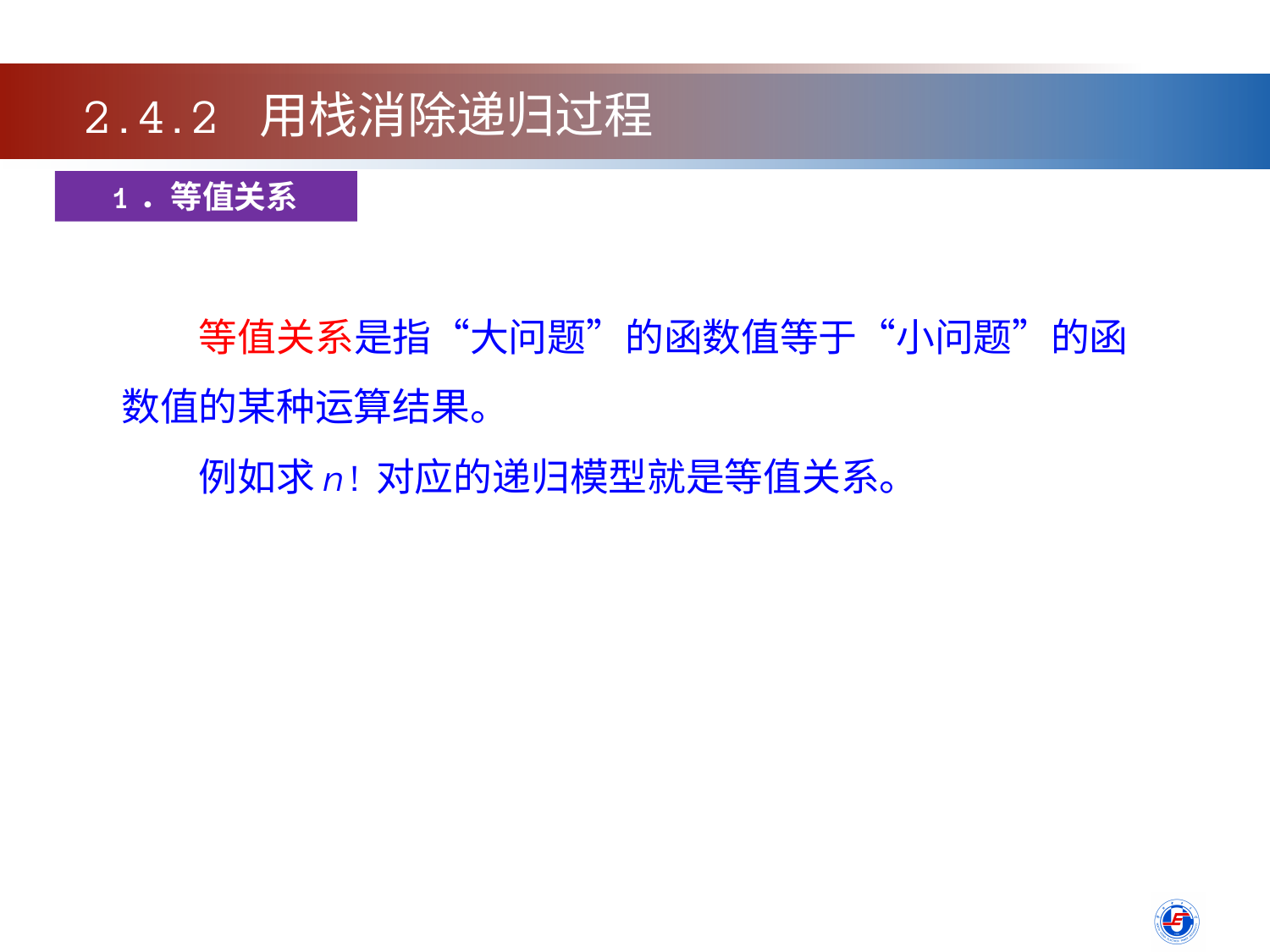

2.4.2 用栈消除递归过程
1．等值关系
　　等值关系是指“大问题”的函数值等于“小问题”的函数值的某种运算结果。
　　例如求n!对应的递归模型就是等值关系。